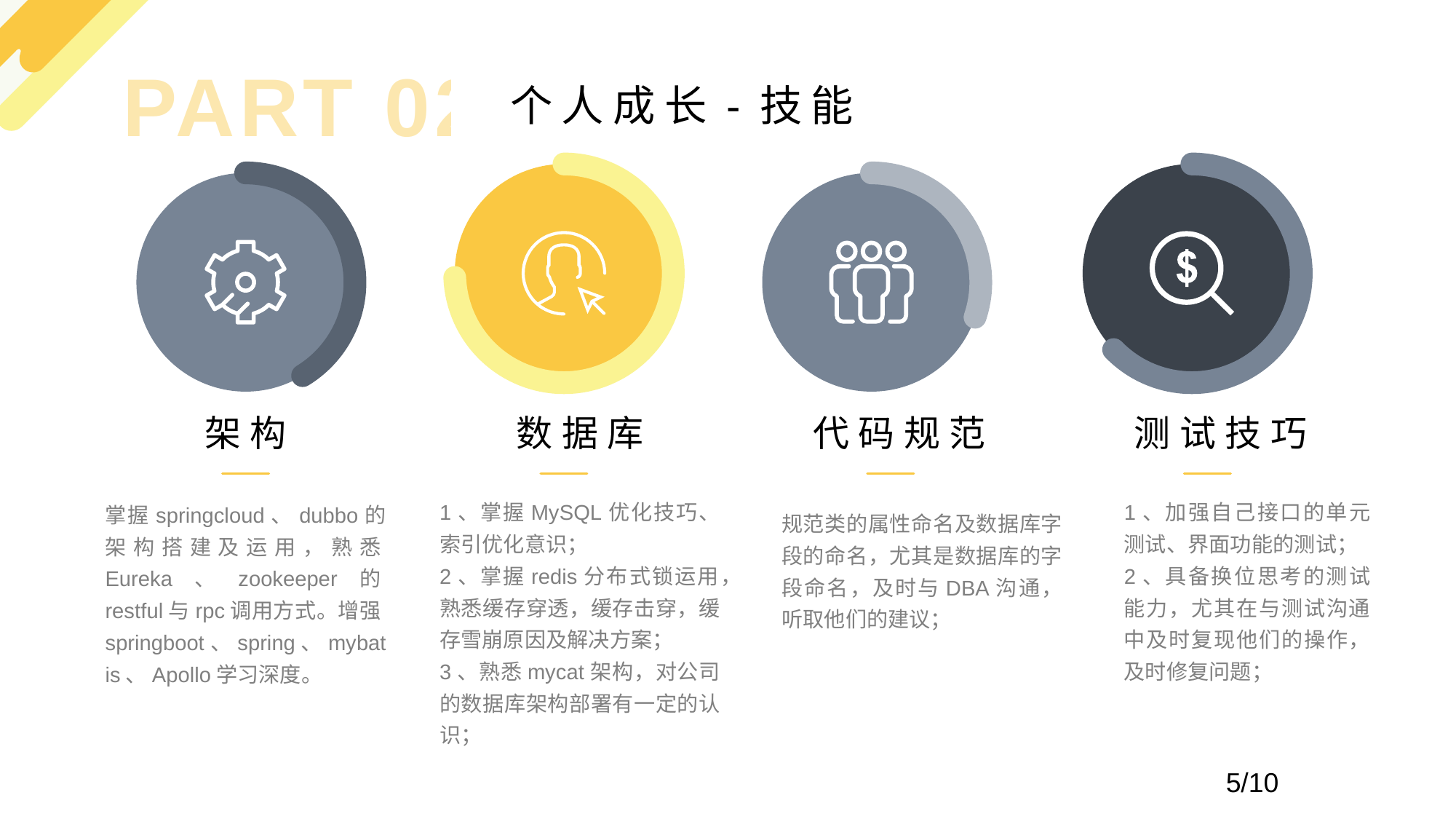

PART 02
个人成长-技能

架构
数据库
代码规范
测试技巧
1、掌握MySQL优化技巧、索引优化意识；
2、掌握redis分布式锁运用，熟悉缓存穿透，缓存击穿，缓存雪崩原因及解决方案；
3、熟悉mycat架构，对公司的数据库架构部署有一定的认识；
1、加强自己接口的单元测试、界面功能的测试；
2、具备换位思考的测试能力，尤其在与测试沟通中及时复现他们的操作，及时修复问题；
掌握springcloud、dubbo的架构搭建及运用，熟悉Eureka、zookeeper的restful与rpc调用方式。增强springboot、spring、mybatis、Apollo学习深度。
规范类的属性命名及数据库字段的命名，尤其是数据库的字段命名，及时与DBA沟通，听取他们的建议；
5/10